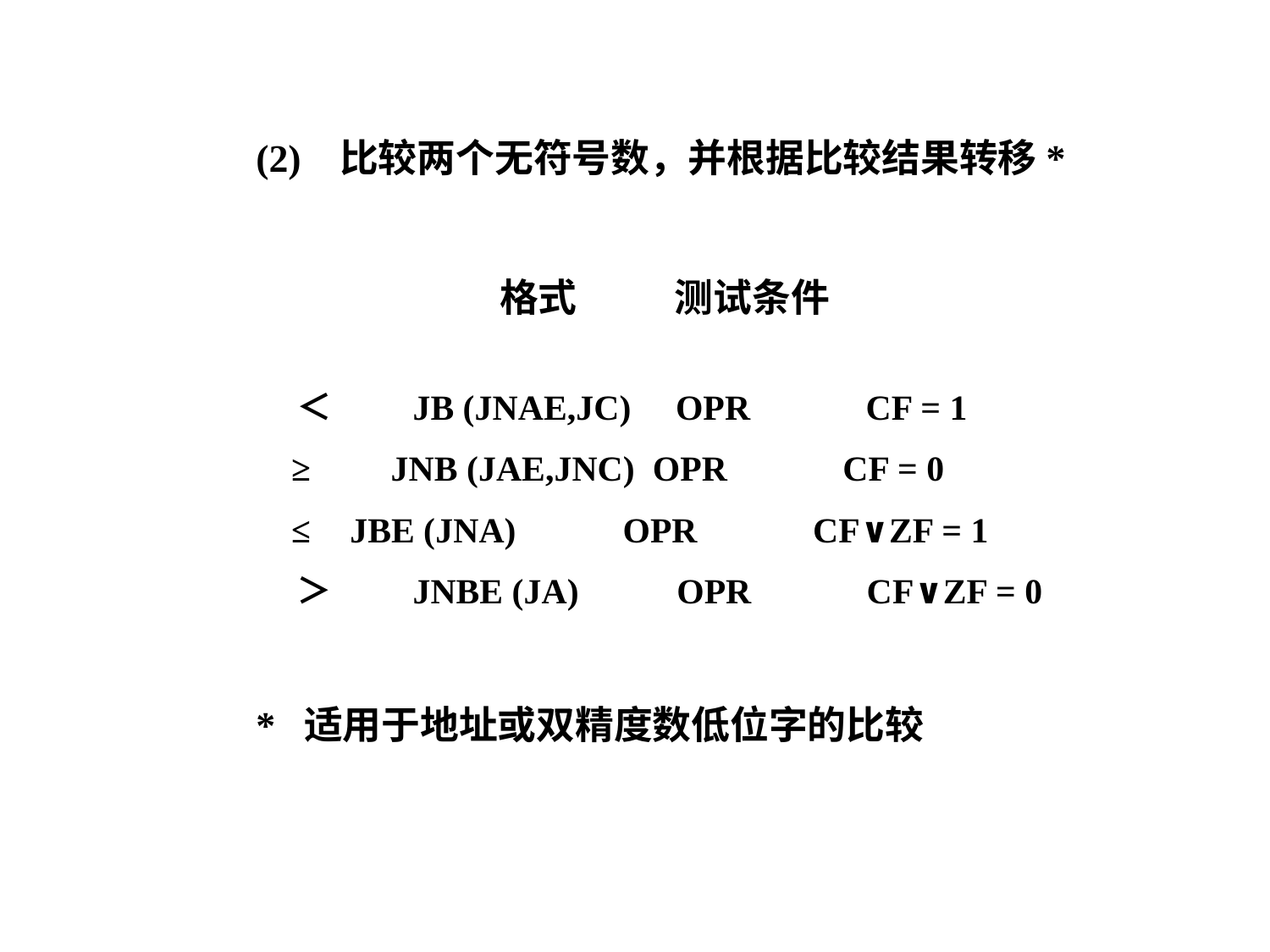

(2)   比较两个无符号数，并根据比较结果转移*

                           格式           测试条件

    ＜         JB (JNAE,JC)     OPR             CF = 1
    ≥         JNB (JAE,JNC)  OPR             CF = 0
    ≤    JBE (JNA)            OPR             CF∨ZF = 1
    ＞         JNBE (JA)           OPR             CF∨ZF = 0

*  适用于地址或双精度数低位字的比较